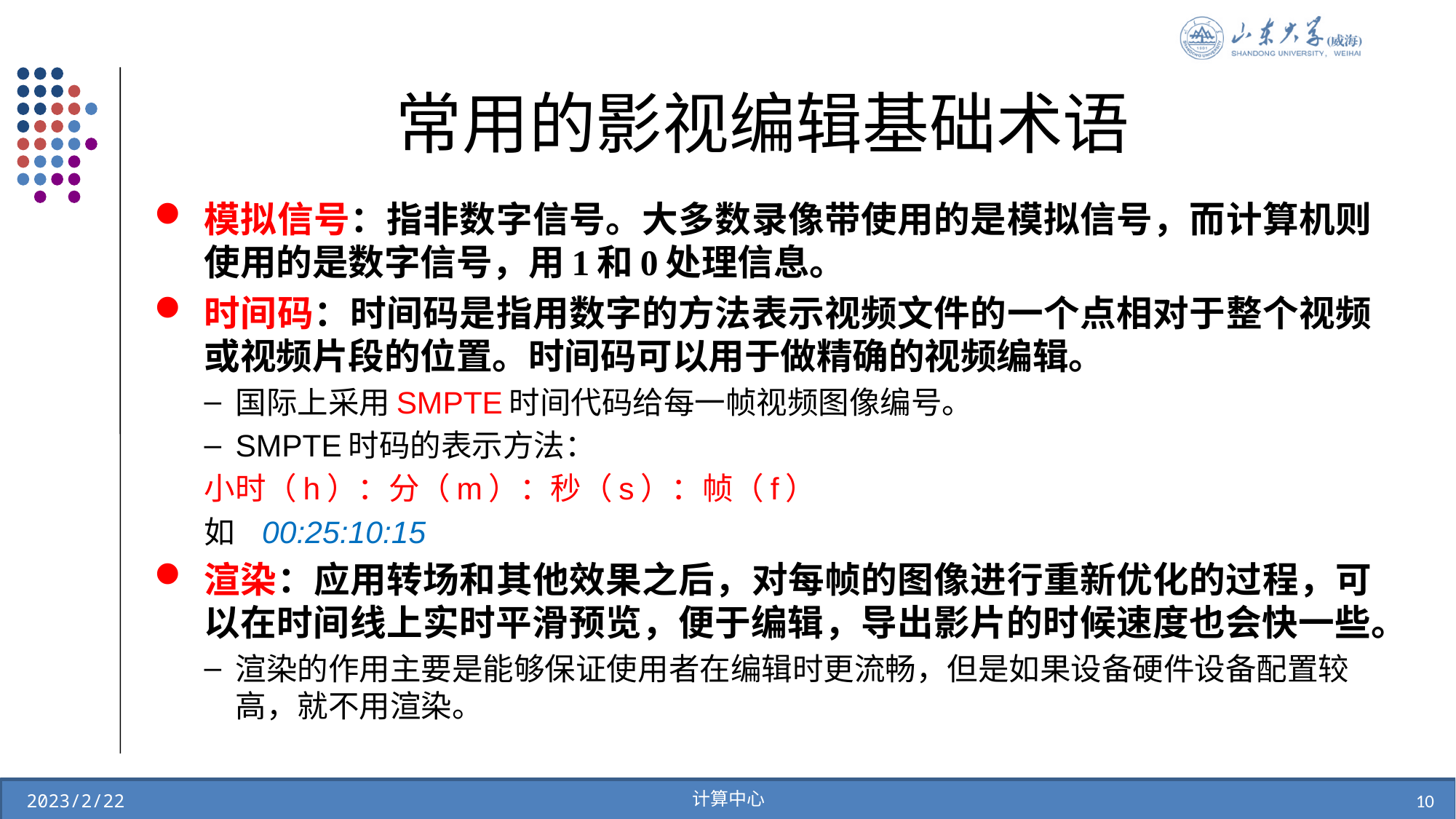

# 常用的影视编辑基础术语
模拟信号：指非数字信号。大多数录像带使用的是模拟信号，而计算机则使用的是数字信号，用1和0处理信息。
时间码：时间码是指用数字的方法表示视频文件的一个点相对于整个视频或视频片段的位置。时间码可以用于做精确的视频编辑。
国际上采用SMPTE时间代码给每一帧视频图像编号。
SMPTE时码的表示方法：
小时（h）：分（m）：秒（s）：帧（f）
如   00:25:10:15
渲染：应用转场和其他效果之后，对每帧的图像进行重新优化的过程，可以在时间线上实时平滑预览，便于编辑，导出影片的时候速度也会快一些。
渲染的作用主要是能够保证使用者在编辑时更流畅，但是如果设备硬件设备配置较高，就不用渲染。
计算中心
10